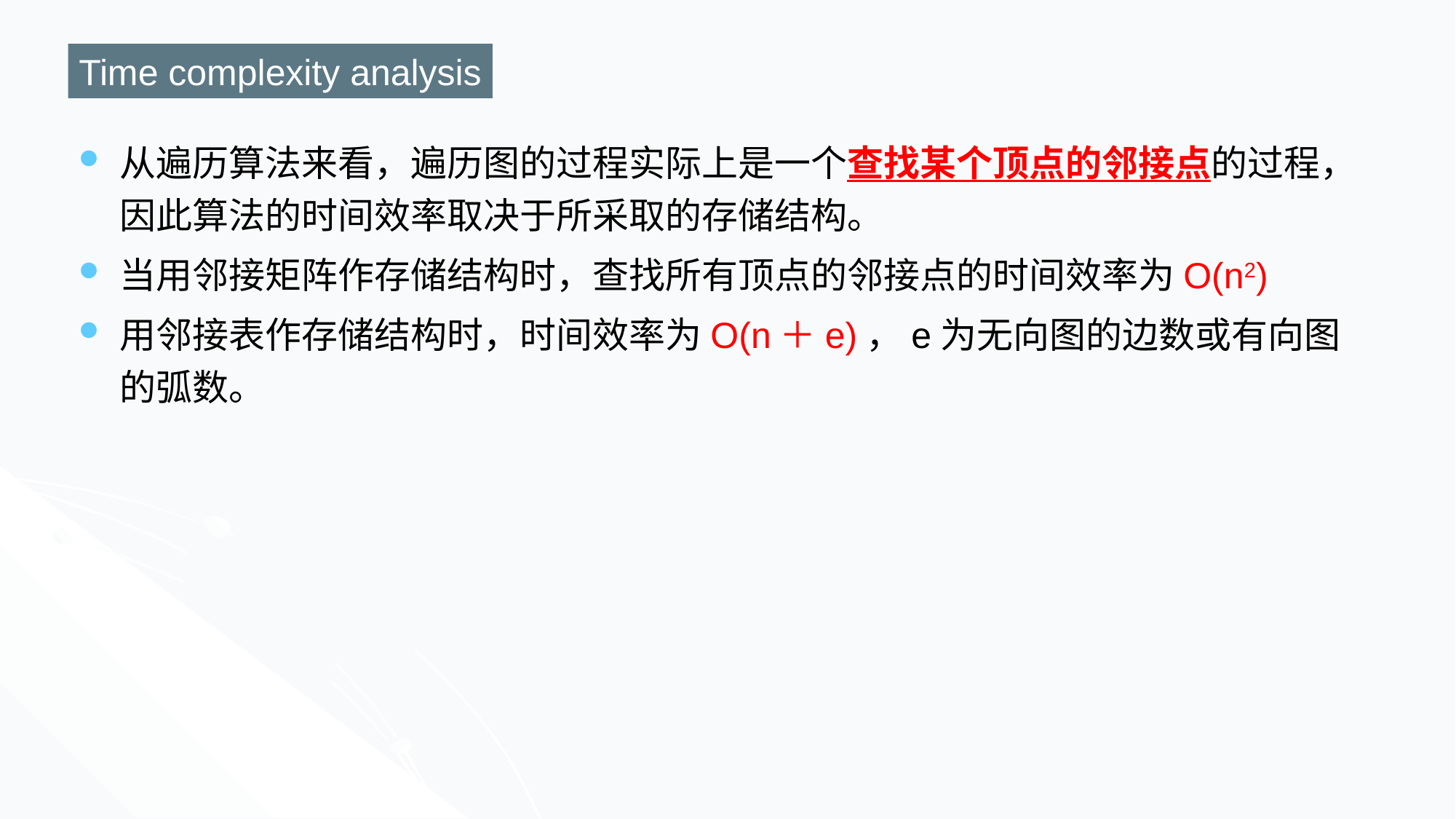

Time complexity analysis
从遍历算法来看，遍历图的过程实际上是一个查找某个顶点的邻接点的过程，因此算法的时间效率取决于所采取的存储结构。
当用邻接矩阵作存储结构时，查找所有顶点的邻接点的时间效率为O(n2)
用邻接表作存储结构时，时间效率为O(n＋e)，e为无向图的边数或有向图的弧数。